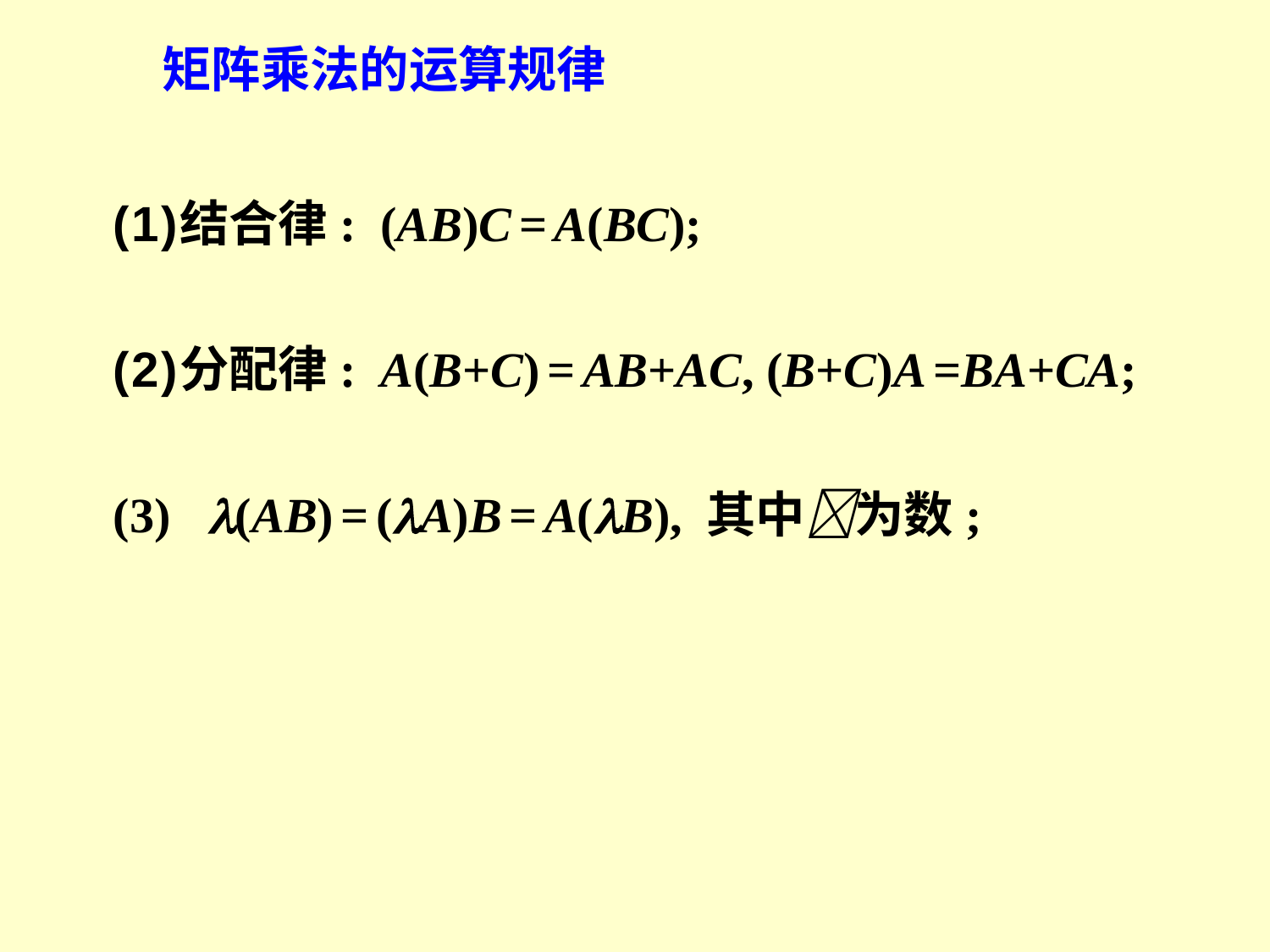

矩阵乘法的运算规律
结合律:  (AB)C = A(BC);

分配律:  A(B+C) = AB+AC, (B+C)A =BA+CA;

(3)   λ(AB) = (λA)B = A(λB), 其中λ为数;